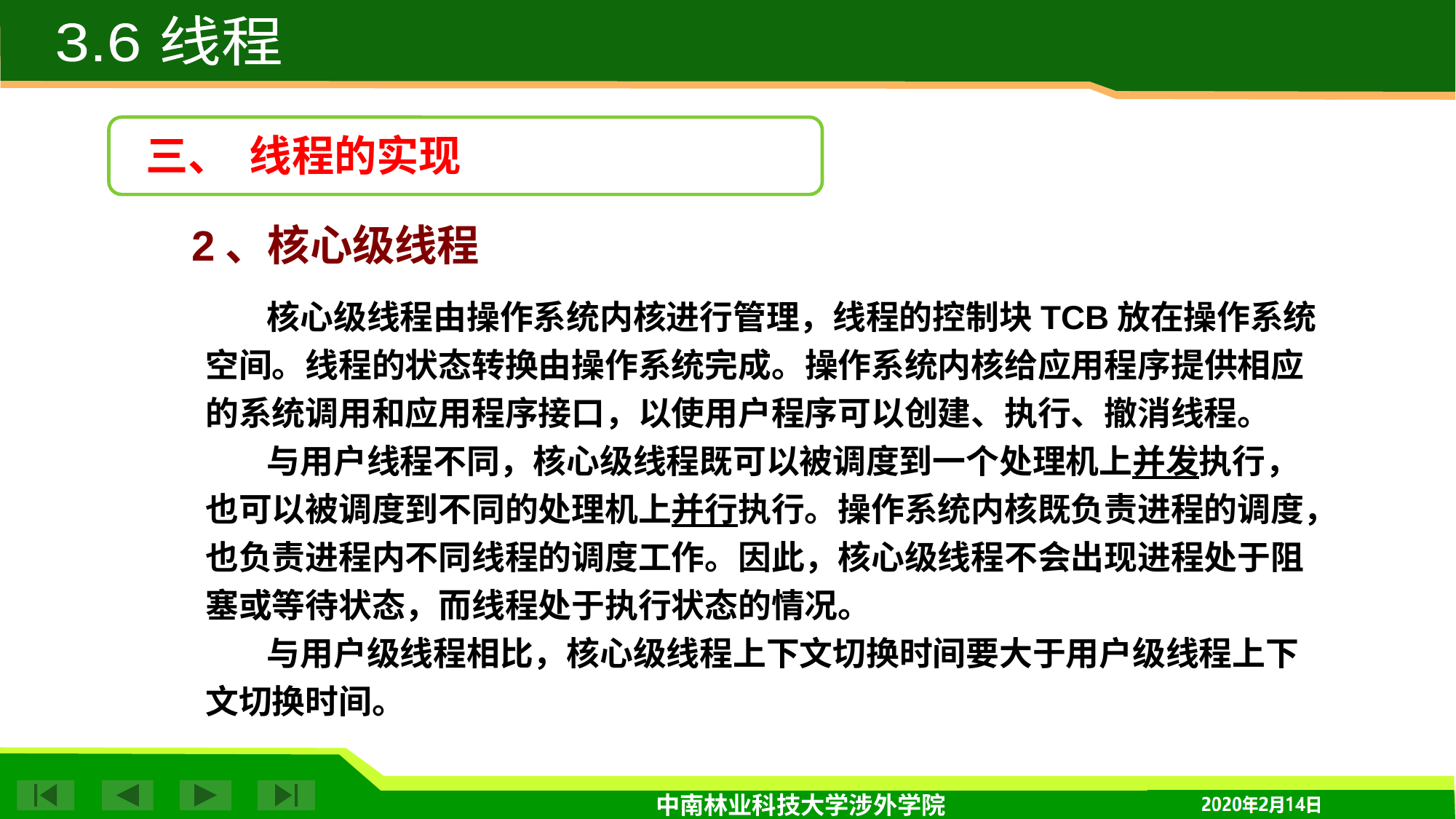

3.6 线程

三、  线程的实现
 2、核心级线程
       核心级线程由操作系统内核进行管理，线程的控制块TCB放在操作系统空间。线程的状态转换由操作系统完成。操作系统内核给应用程序提供相应的系统调用和应用程序接口，以使用户程序可以创建、执行、撤消线程。
       与用户线程不同，核心级线程既可以被调度到一个处理机上并发执行，也可以被调度到不同的处理机上并行执行。操作系统内核既负责进程的调度，也负责进程内不同线程的调度工作。因此，核心级线程不会出现进程处于阻塞或等待状态，而线程处于执行状态的情况。
       与用户级线程相比，核心级线程上下文切换时间要大于用户级线程上下文切换时间。